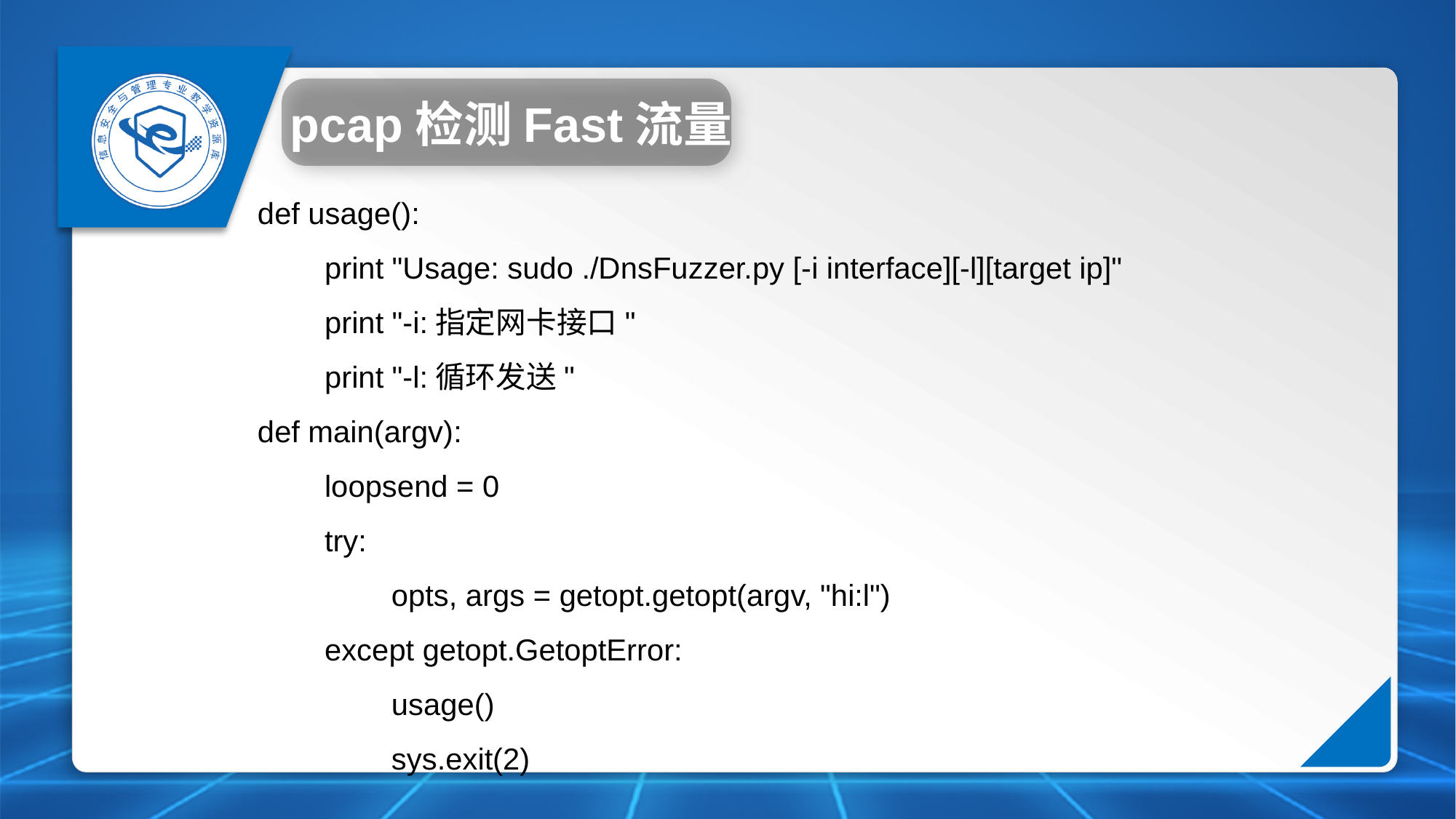

pcap检测Fast流量
def usage():
        print "Usage: sudo ./DnsFuzzer.py [-i interface][-l][target ip]"
        print "-i:指定网卡接口"
        print "-l:循环发送"
def main(argv):
        loopsend = 0
        try:
                opts, args = getopt.getopt(argv, "hi:l")
        except getopt.GetoptError:
                usage()
                sys.exit(2)